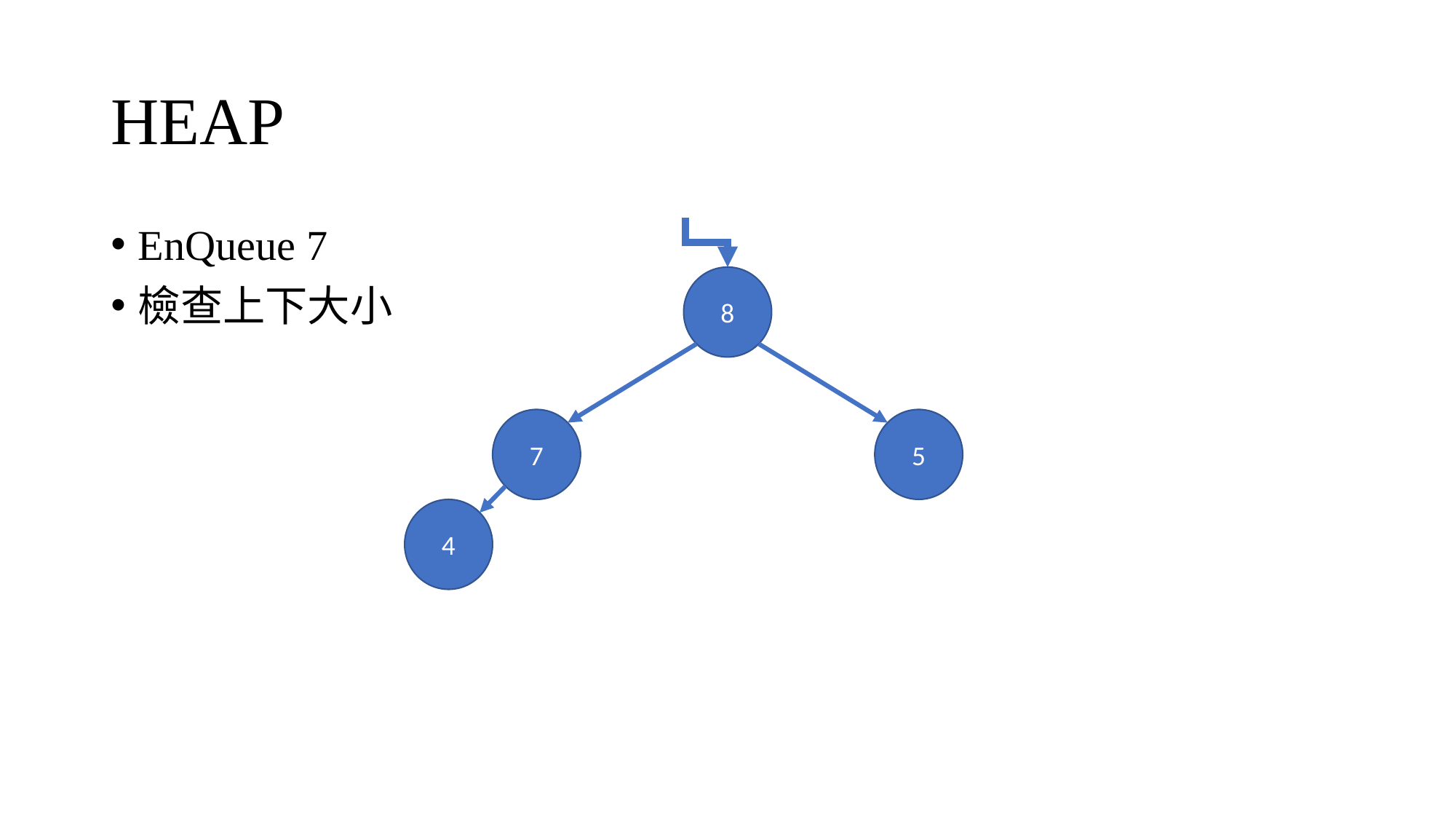

# HEAP
EnQueue 7
檢查上下大小
8
7
5
4